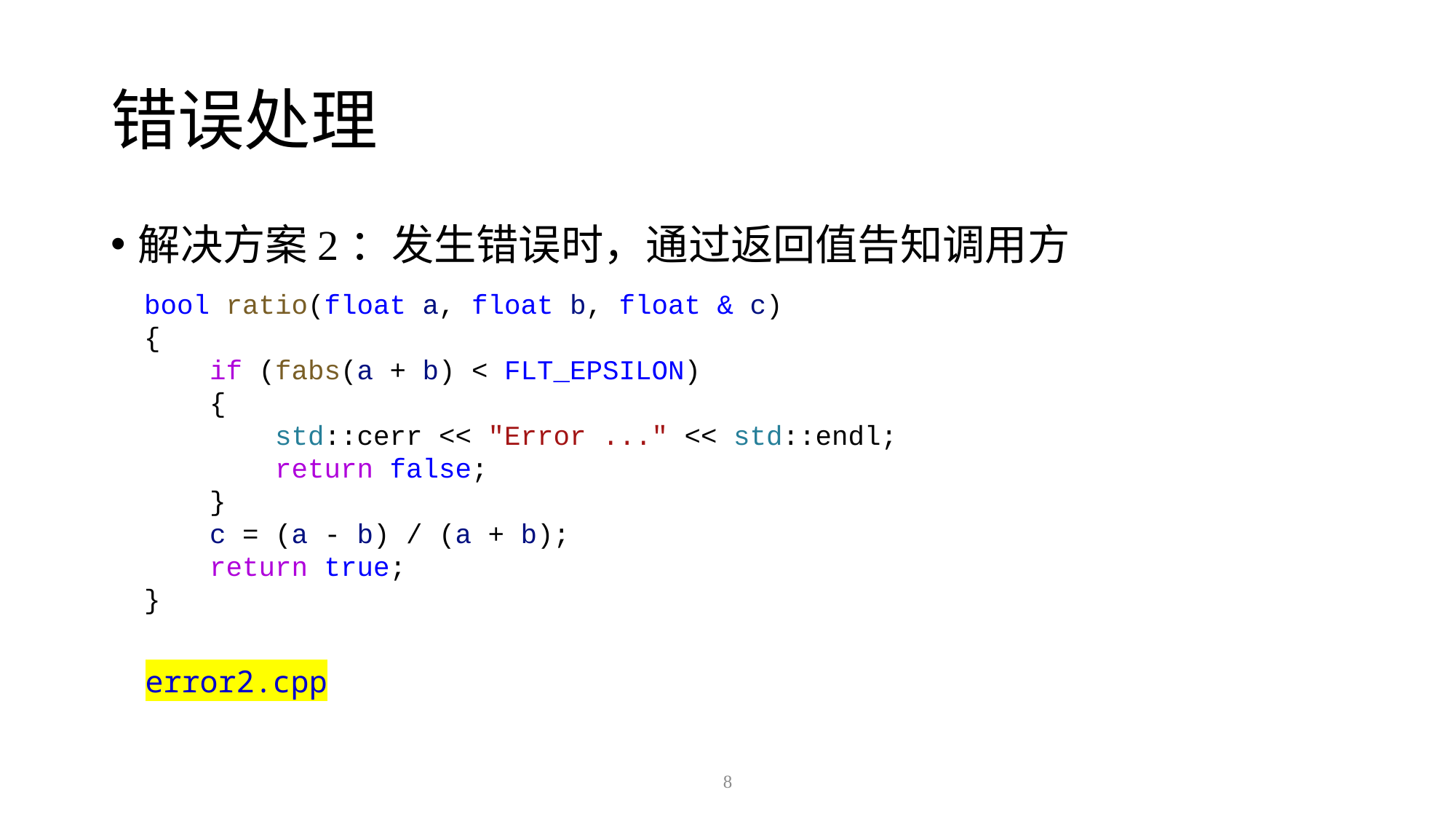

# 错误处理
解决方案2：发生错误时，通过返回值告知调用方
bool ratio(float a, float b, float & c)
{
    if (fabs(a + b) < FLT_EPSILON)
    {
        std::cerr << "Error ..." << std::endl;
        return false;
    }
    c = (a - b) / (a + b);
    return true;
}
error2.cpp
8